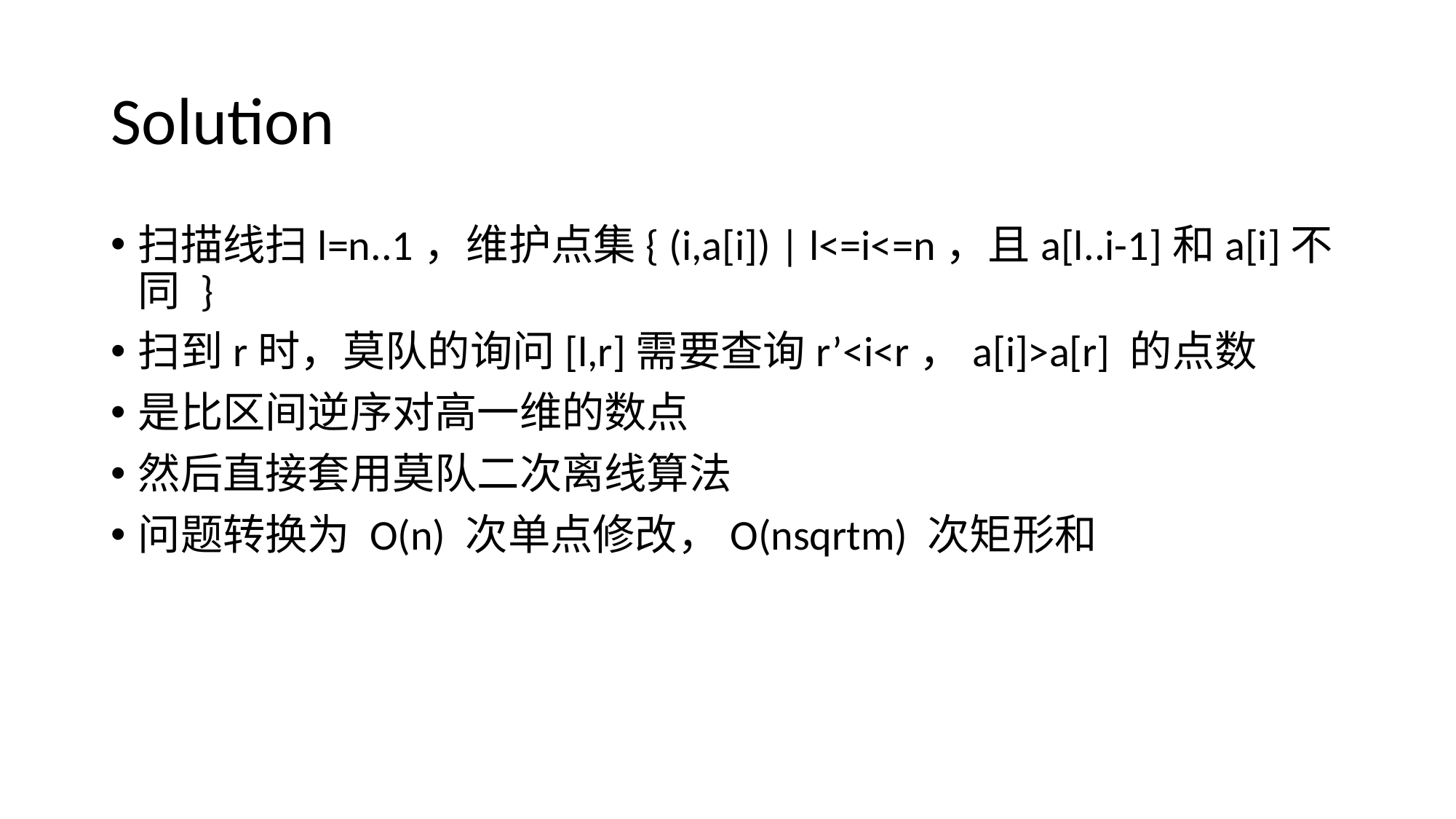

# Solution
扫描线扫l=n..1，维护点集{ (i,a[i]) | l<=i<=n，且a[l..i-1]和a[i]不同 }
扫到r时，莫队的询问[l,r]需要查询r’<i<r，a[i]>a[r] 的点数
是比区间逆序对高一维的数点
然后直接套用莫队二次离线算法
问题转换为 O(n) 次单点修改，O(nsqrtm) 次矩形和